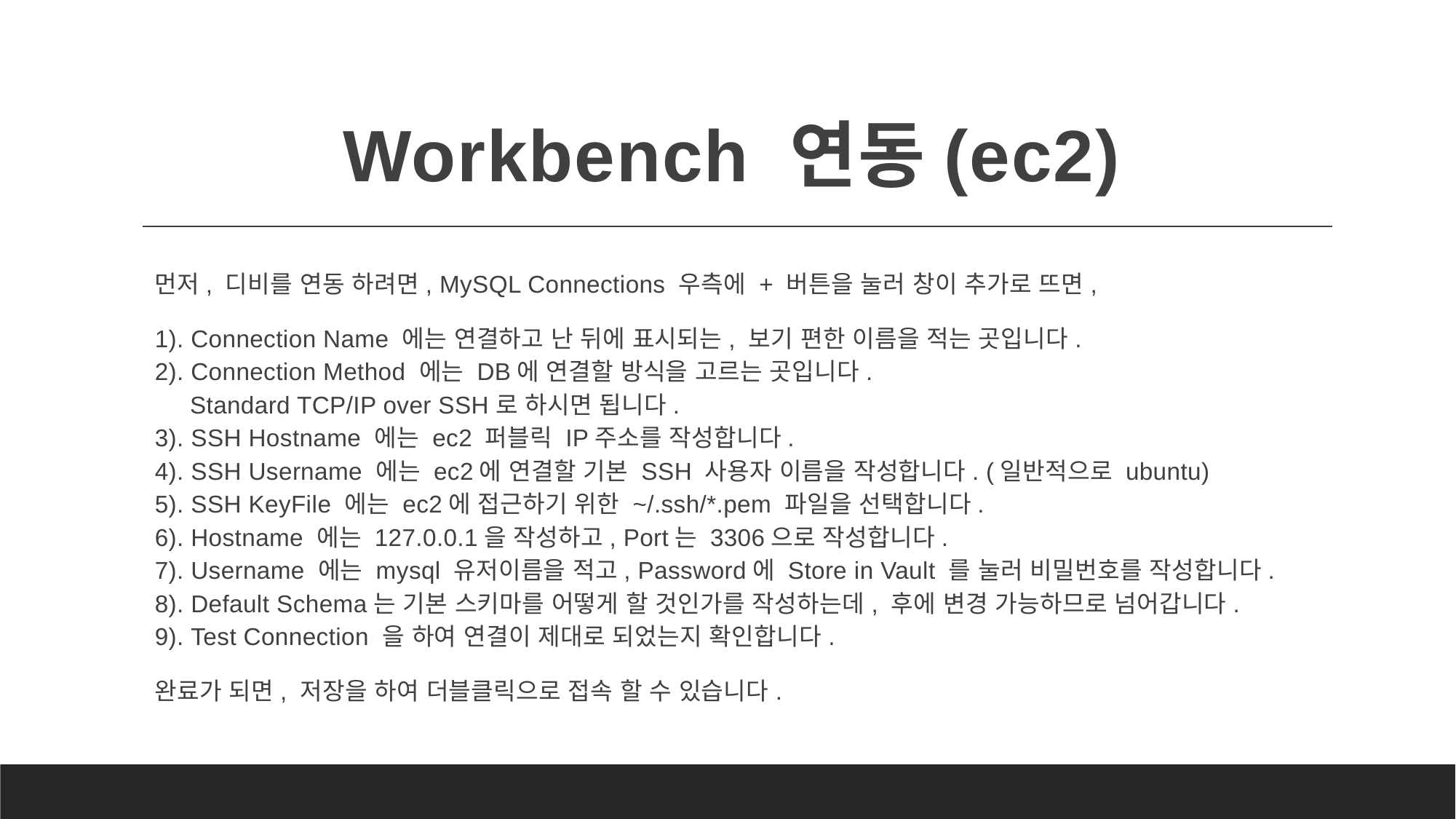

# Workbench 연동(ec2)
먼저, 디비를 연동 하려면, MySQL Connections 우측에 + 버튼을 눌러 창이 추가로 뜨면,
1). Connection Name 에는 연결하고 난 뒤에 표시되는, 보기 편한 이름을 적는 곳입니다.
2). Connection Method 에는 DB에 연결할 방식을 고르는 곳입니다.
     Standard TCP/IP over SSH로 하시면 됩니다.
3). SSH Hostname 에는 ec2 퍼블릭 IP주소를 작성합니다.
4). SSH Username 에는 ec2에 연결할 기본 SSH 사용자 이름을 작성합니다. (일반적으로 ubuntu)
5). SSH KeyFile 에는 ec2에 접근하기 위한 ~/.ssh/*.pem 파일을 선택합니다.
6). Hostname 에는 127.0.0.1을 작성하고, Port는 3306으로 작성합니다.
7). Username 에는 mysql 유저이름을 적고, Password에 Store in Vault 를 눌러 비밀번호를 작성합니다.
8). Default Schema는 기본 스키마를 어떻게 할 것인가를 작성하는데, 후에 변경 가능하므로 넘어갑니다.
9). Test Connection 을 하여 연결이 제대로 되었는지 확인합니다.
완료가 되면, 저장을 하여 더블클릭으로 접속 할 수 있습니다.